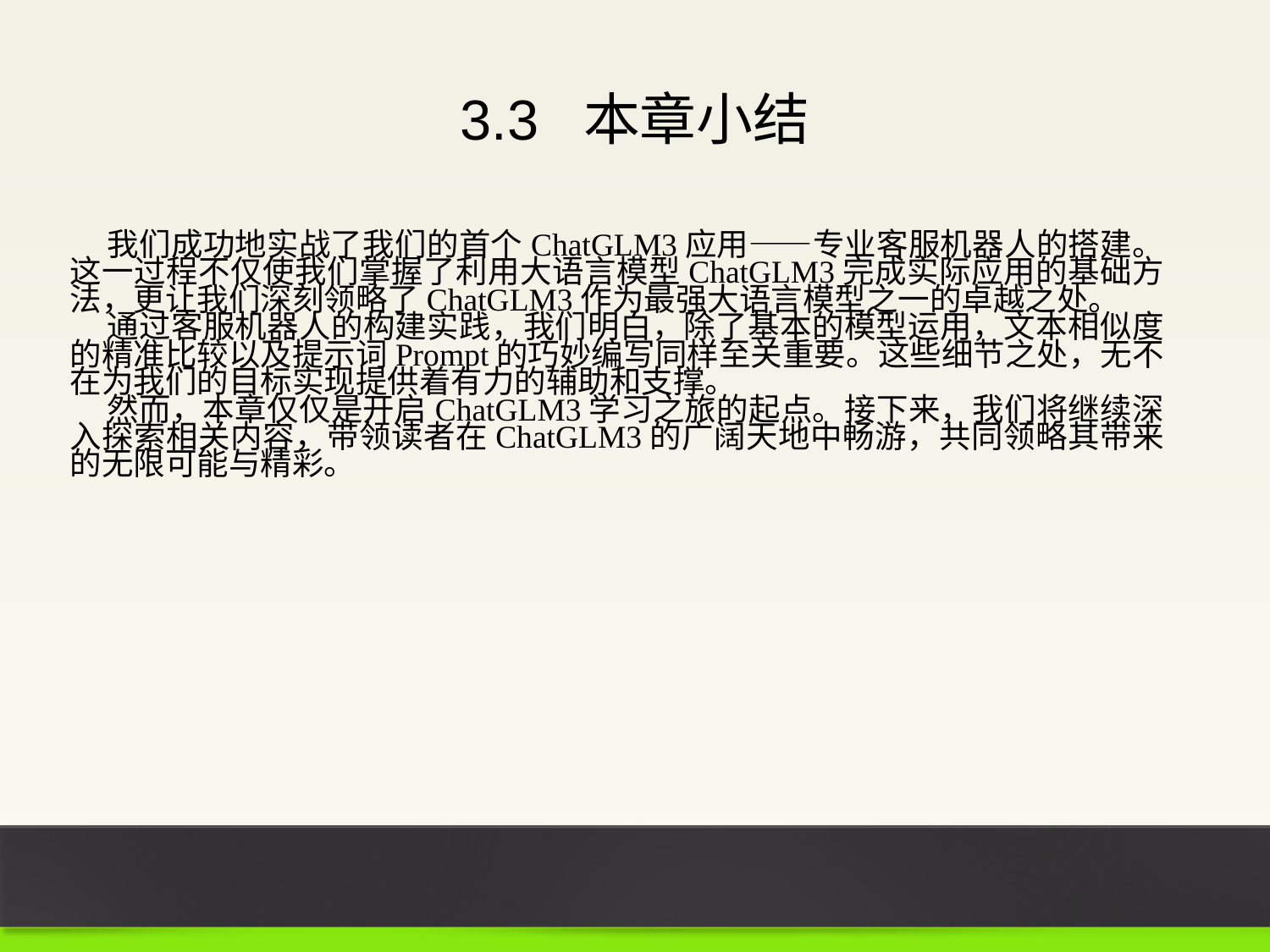

3.3  本章小结
我们成功地实战了我们的首个ChatGLM3应用——专业客服机器人的搭建。这一过程不仅使我们掌握了利用大语言模型ChatGLM3完成实际应用的基础方法，更让我们深刻领略了ChatGLM3作为最强大语言模型之一的卓越之处。
通过客服机器人的构建实践，我们明白，除了基本的模型运用，文本相似度的精准比较以及提示词Prompt的巧妙编写同样至关重要。这些细节之处，无不在为我们的目标实现提供着有力的辅助和支撑。
然而，本章仅仅是开启ChatGLM3学习之旅的起点。接下来，我们将继续深入探索相关内容，带领读者在ChatGLM3的广阔天地中畅游，共同领略其带来的无限可能与精彩。